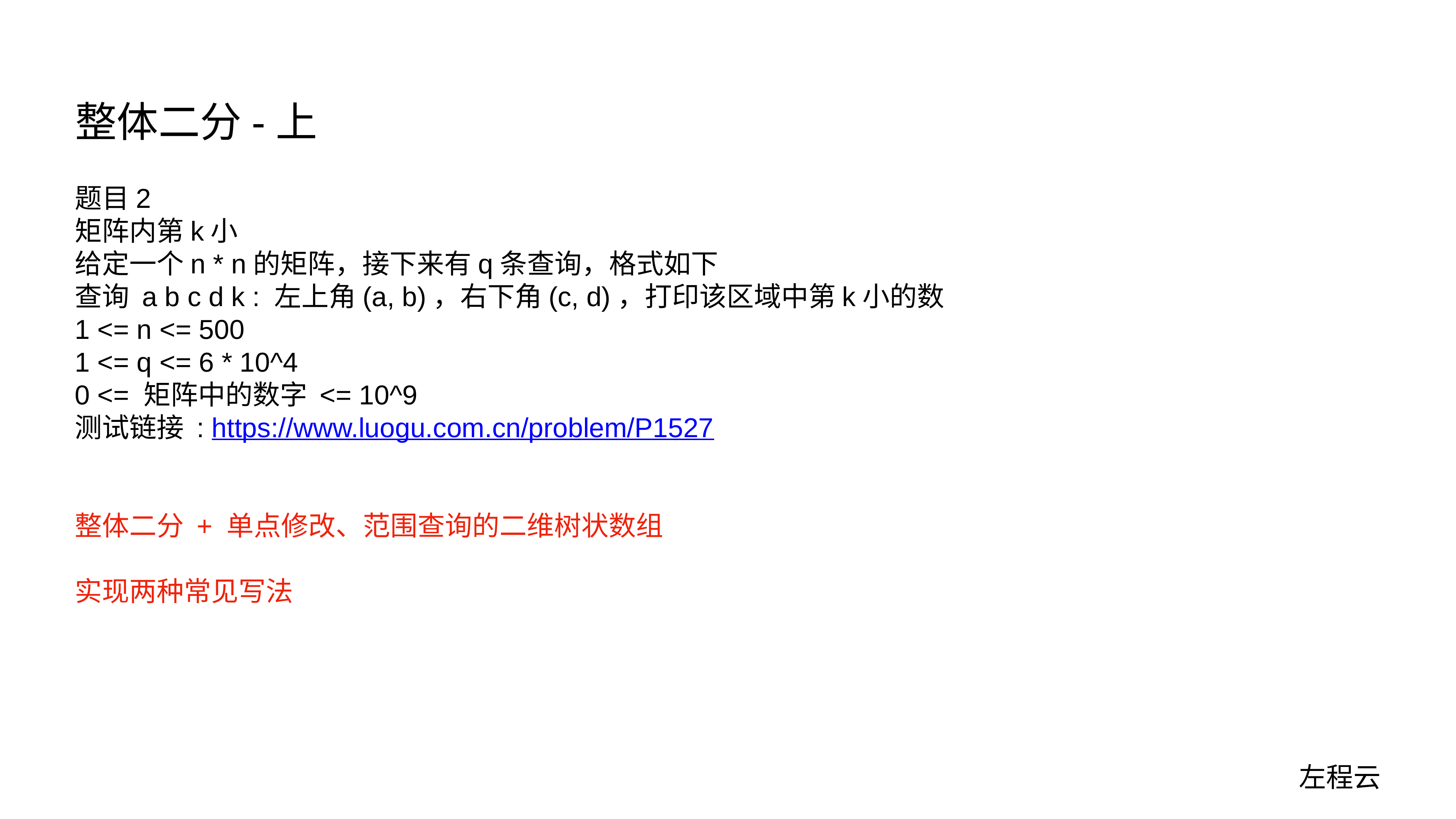

# 整体二分-上
题目2
矩阵内第k小
给定一个n * n的矩阵，接下来有q条查询，格式如下
查询 a b c d k : 左上角(a, b)，右下角(c, d)，打印该区域中第k小的数
1 <= n <= 500
1 <= q <= 6 * 10^4
0 <= 矩阵中的数字 <= 10^9
测试链接 : https://www.luogu.com.cn/problem/P1527

整体二分 + 单点修改、范围查询的二维树状数组

实现两种常见写法
左程云